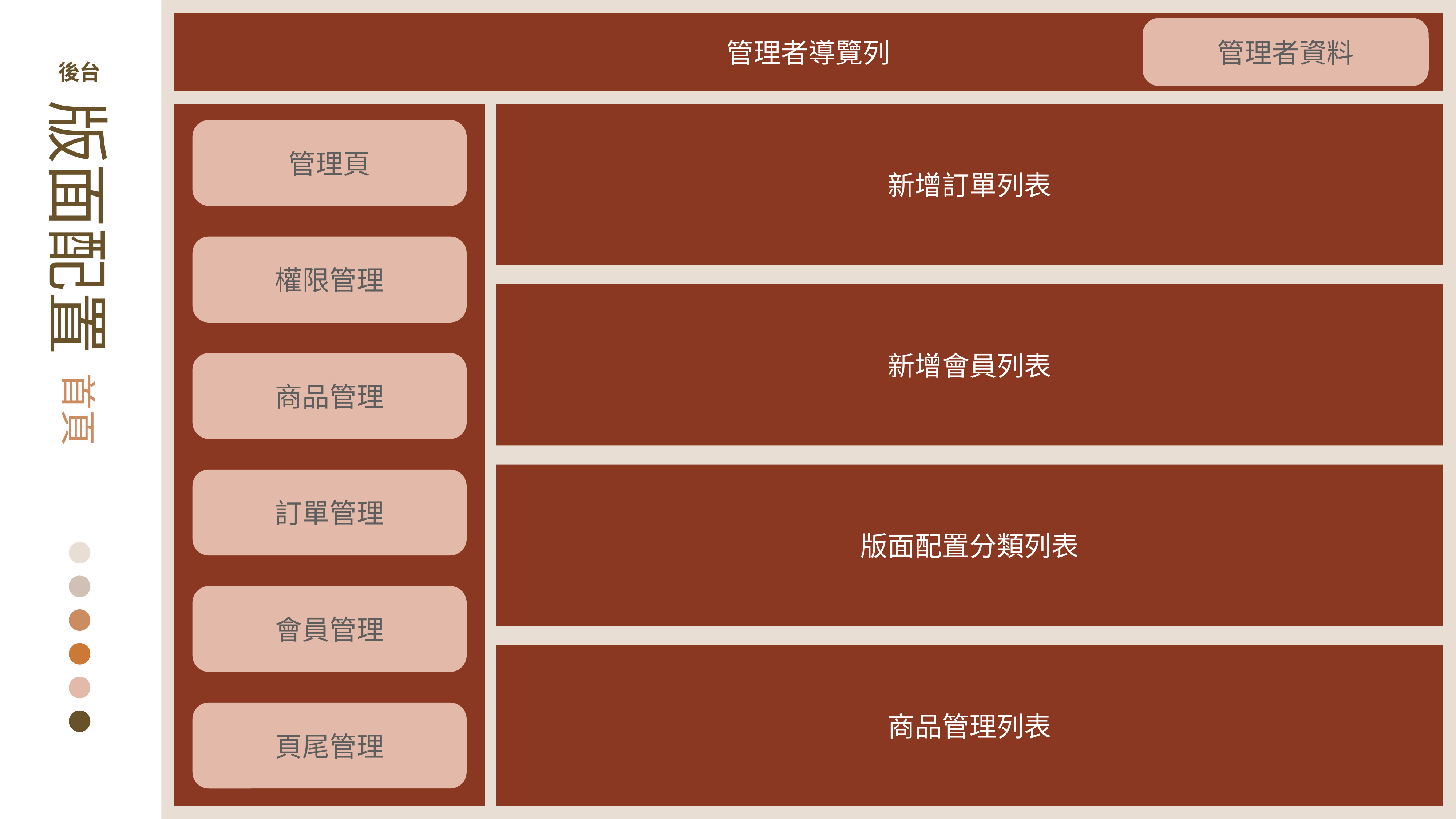

管理者導覽列
管理者資料
後台
版面配置

新增訂單列表
管理頁
權限管理
新增會員列表
商品管理
首頁
版面配置分類列表
訂單管理

會員管理
商品管理列表
頁尾管理